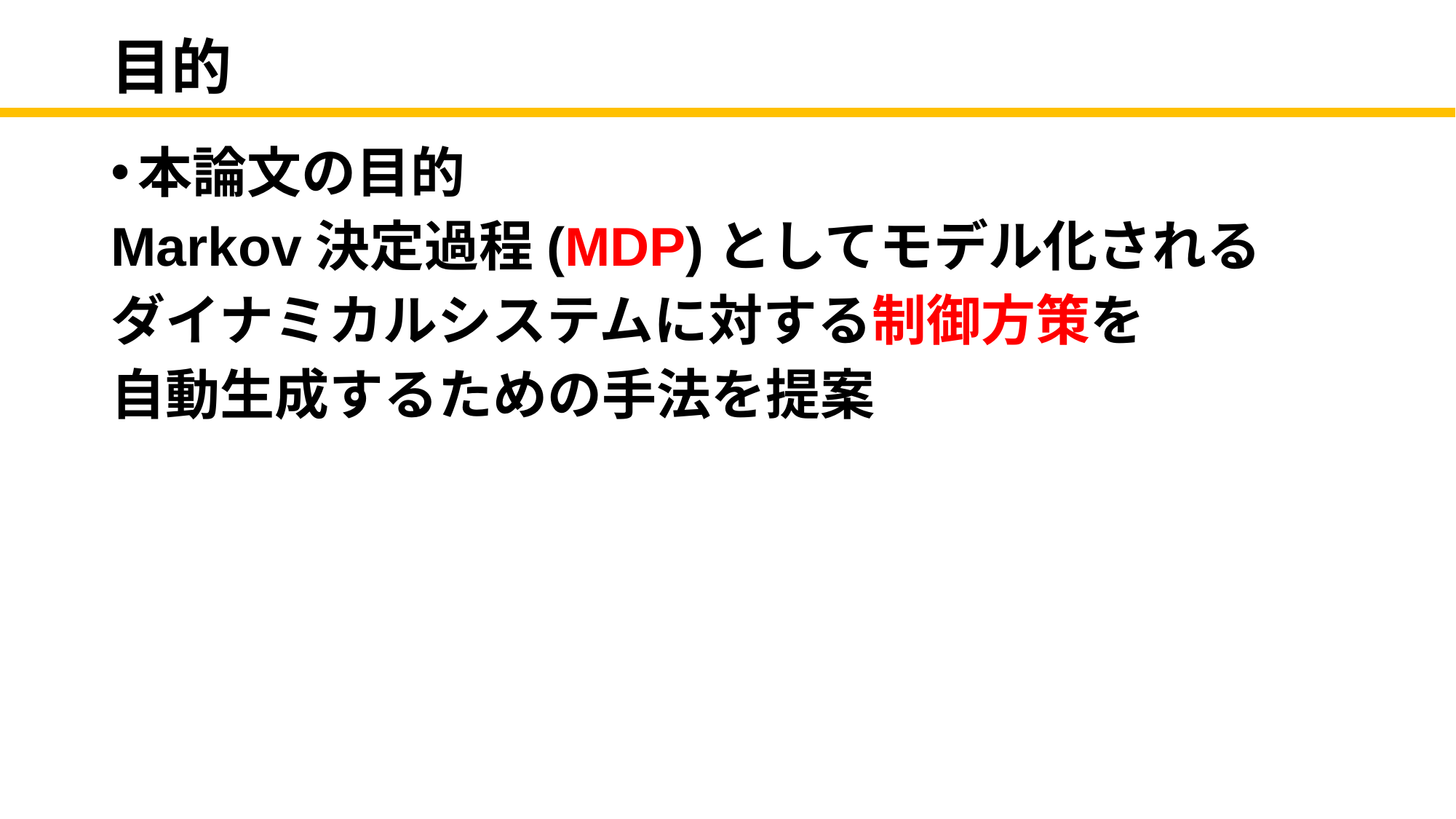

# 目的
本論文の目的
Markov決定過程(MDP)としてモデル化される
ダイナミカルシステムに対する制御方策を
自動生成するための手法を提案